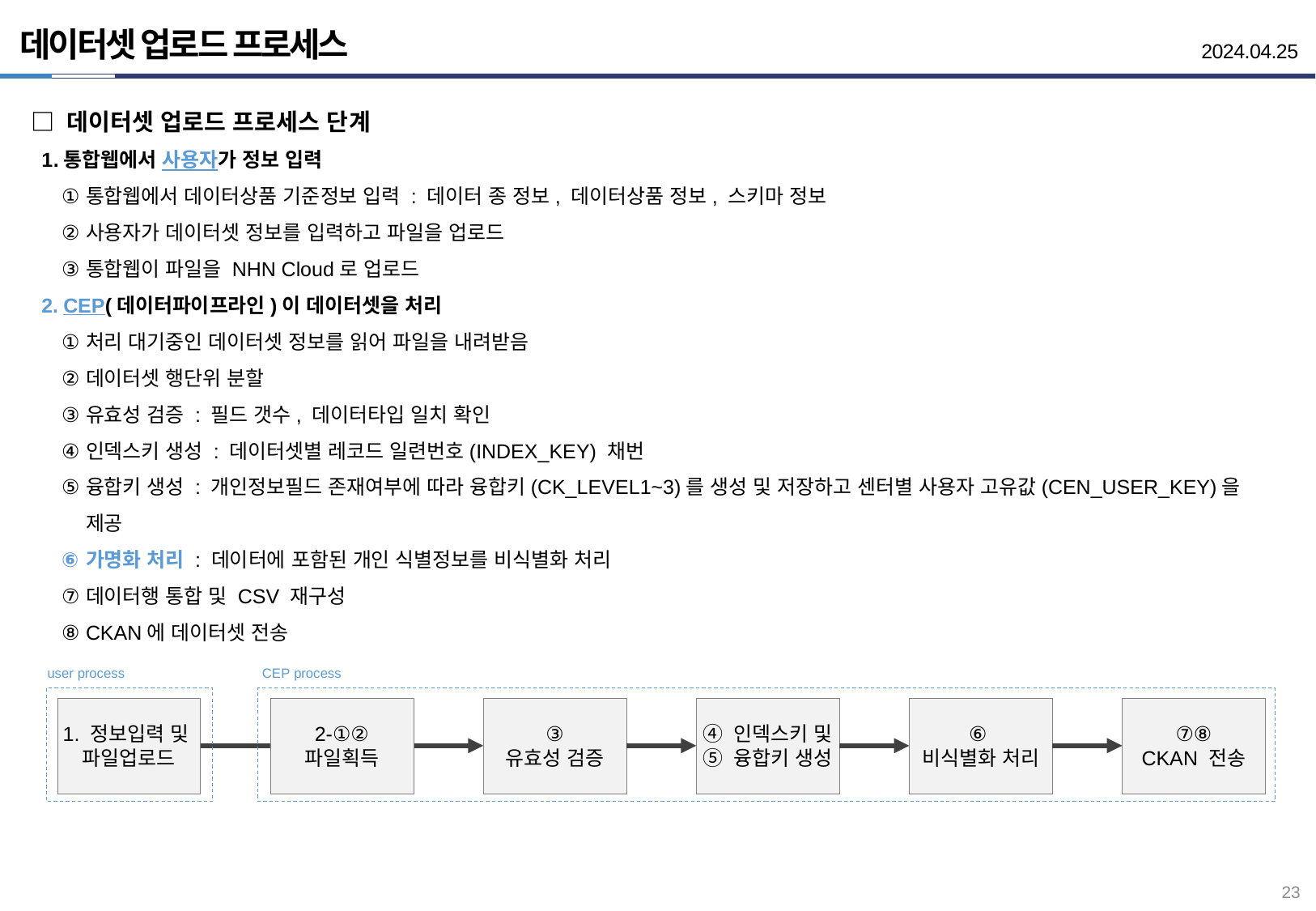

데이터셋 업로드 프로세스
2024.04.25
□ 데이터셋 업로드 프로세스 단계
통합웹에서 사용자가 정보 입력
통합웹에서 데이터상품 기준정보 입력 : 데이터 종 정보, 데이터상품 정보, 스키마 정보
사용자가 데이터셋 정보를 입력하고 파일을 업로드
통합웹이 파일을 NHN Cloud로 업로드
CEP(데이터파이프라인)이 데이터셋을 처리
처리 대기중인 데이터셋 정보를 읽어 파일을 내려받음
데이터셋 행단위 분할
유효성 검증 : 필드 갯수, 데이터타입 일치 확인
인덱스키 생성 : 데이터셋별 레코드 일련번호(INDEX_KEY) 채번
융합키 생성 : 개인정보필드 존재여부에 따라 융합키(CK_LEVEL1~3)를 생성 및 저장하고 센터별 사용자 고유값(CEN_USER_KEY)을 제공
가명화 처리 : 데이터에 포함된 개인 식별정보를 비식별화 처리
데이터행 통합 및 CSV 재구성
CKAN에 데이터셋 전송
user process
CEP process

1. 정보입력 및
파일업로드
2-①②
파일획득
③
유효성 검증
④ 인덱스키 및
⑤ 융합키 생성
⑥
비식별화 처리
⑦⑧
CKAN 전송
23